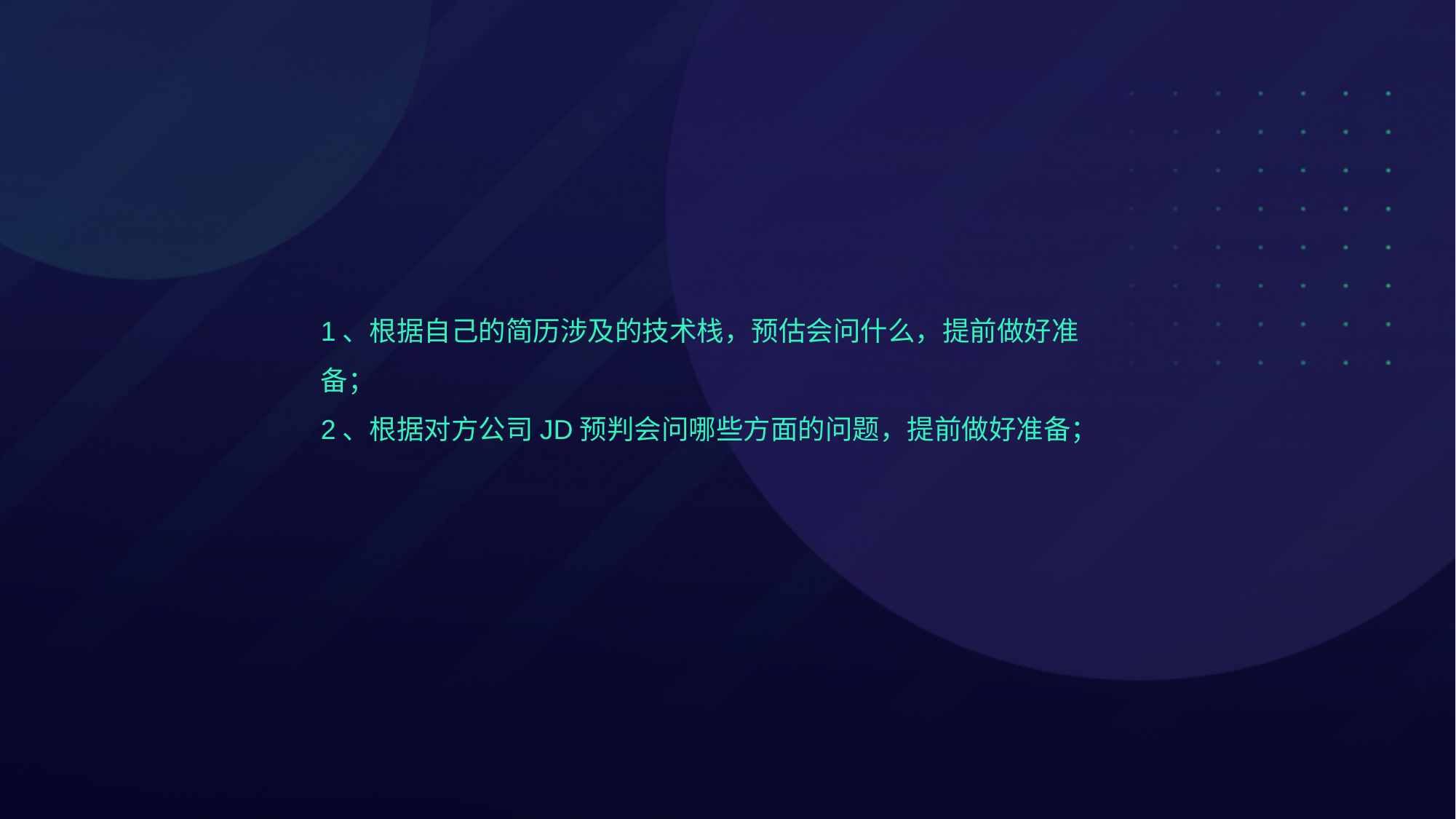

1、根据自己的简历涉及的技术栈，预估会问什么，提前做好准备；
2、根据对方公司JD预判会问哪些方面的问题，提前做好准备；